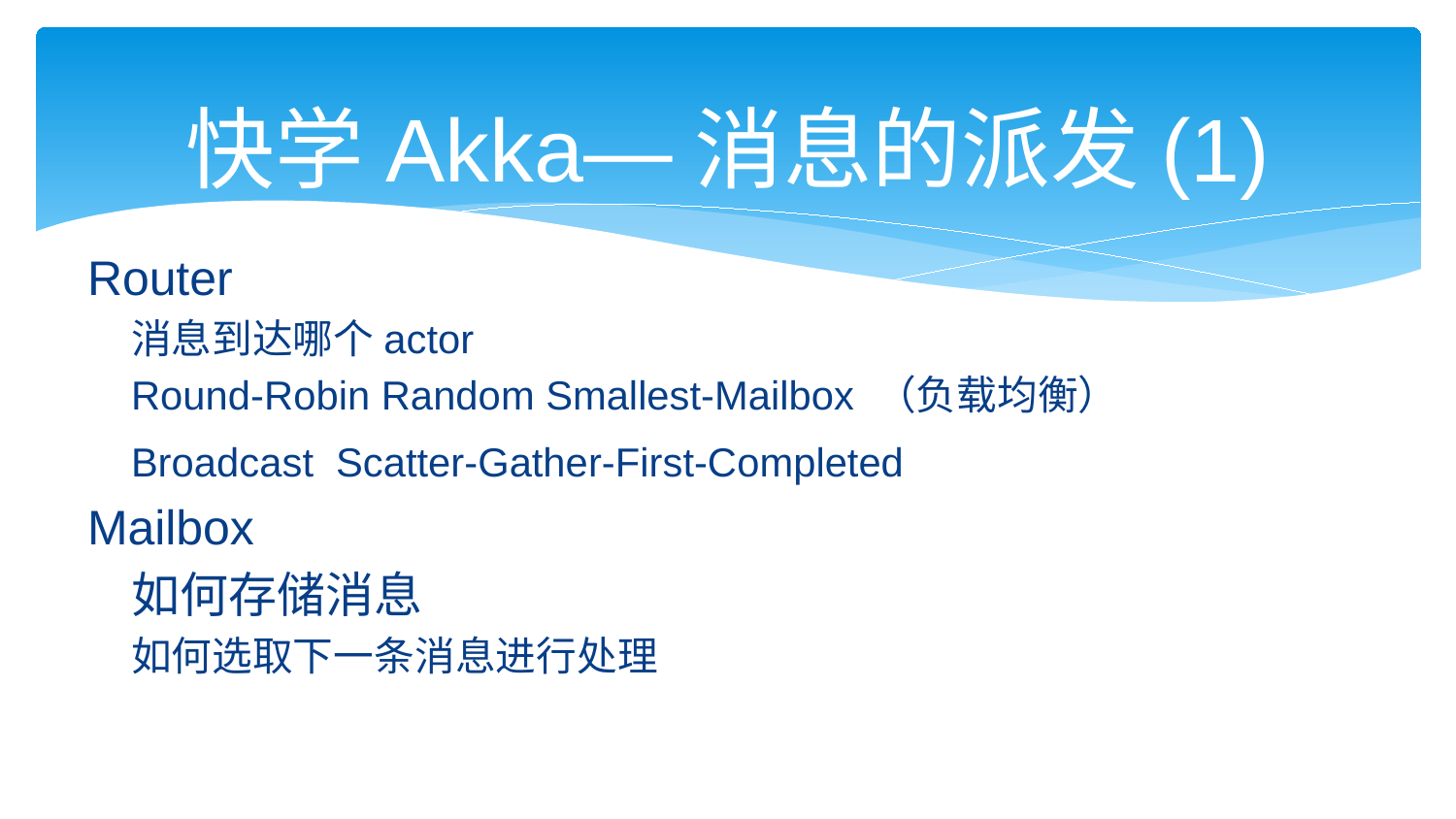

# 快学Akka—消息的派发(1)
Router
	消息到达哪个actor
	Round-Robin Random Smallest-Mailbox （负载均衡）
	Broadcast  Scatter-Gather-First-Completed
Mailbox
	如何存储消息
	如何选取下一条消息进行处理